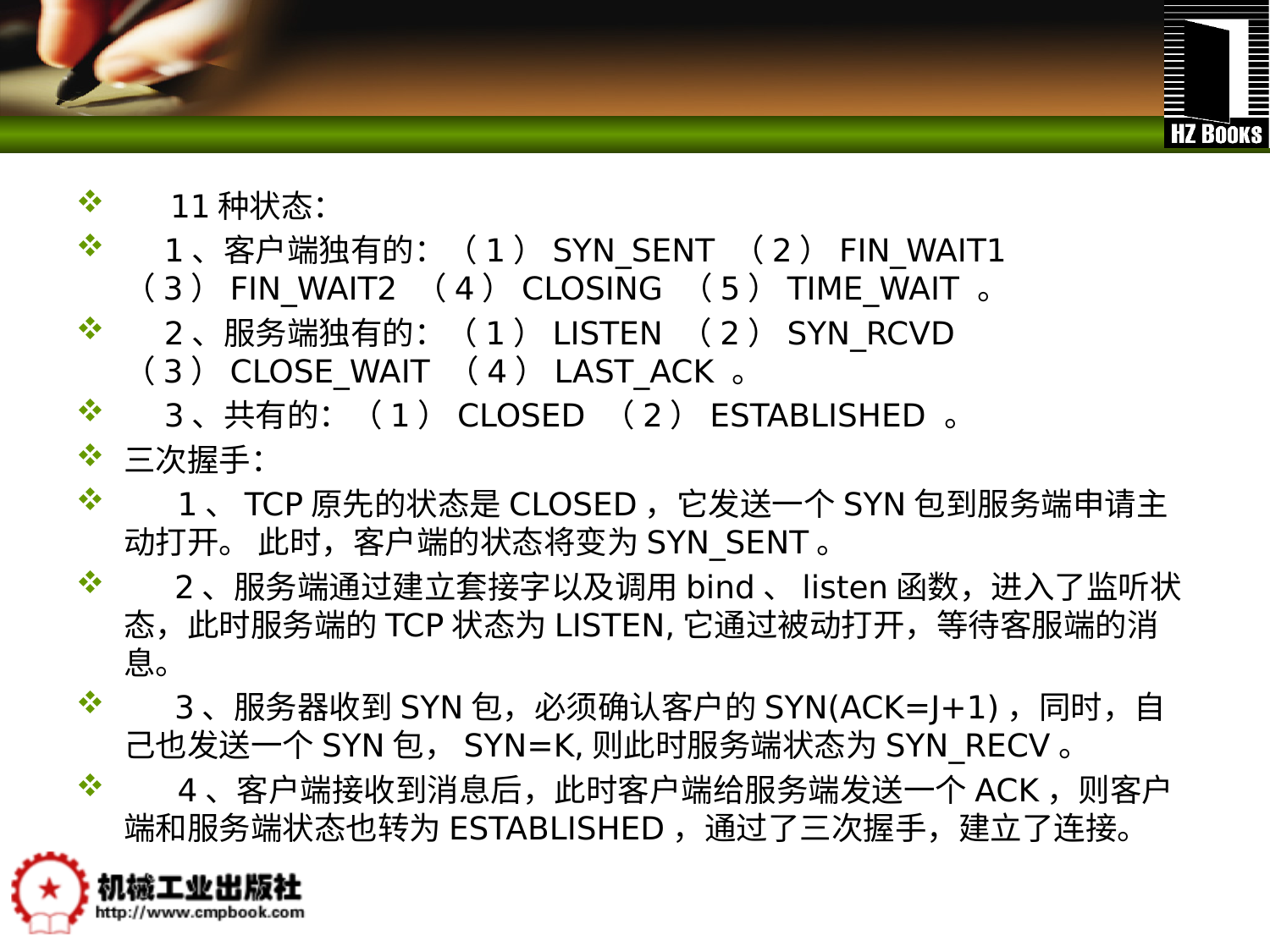

#
　 11种状态：
    1、客户端独有的：（1）SYN_SENT （2）FIN_WAIT1 （3）FIN_WAIT2 （4）CLOSING （5）TIME_WAIT 。
    2、服务端独有的：（1）LISTEN （2）SYN_RCVD （3）CLOSE_WAIT （4）LAST_ACK 。
    3、共有的：（1）CLOSED （2）ESTABLISHED 。
三次握手：
　  1、TCP原先的状态是CLOSED，它发送一个SYN包到服务端申请主动打开。 此时，客户端的状态将变为SYN_SENT。
     2、服务端通过建立套接字以及调用bind、listen函数，进入了监听状态，此时服务端的TCP状态为LISTEN,它通过被动打开，等待客服端的消息。
     3、服务器收到SYN包，必须确认客户的SYN(ACK=J+1)，同时，自己也发送一个SYN包，SYN=K,则此时服务端状态为SYN_RECV。
　  4、客户端接收到消息后，此时客户端给服务端发送一个ACK，则客户端和服务端状态也转为ESTABLISHED，通过了三次握手，建立了连接。